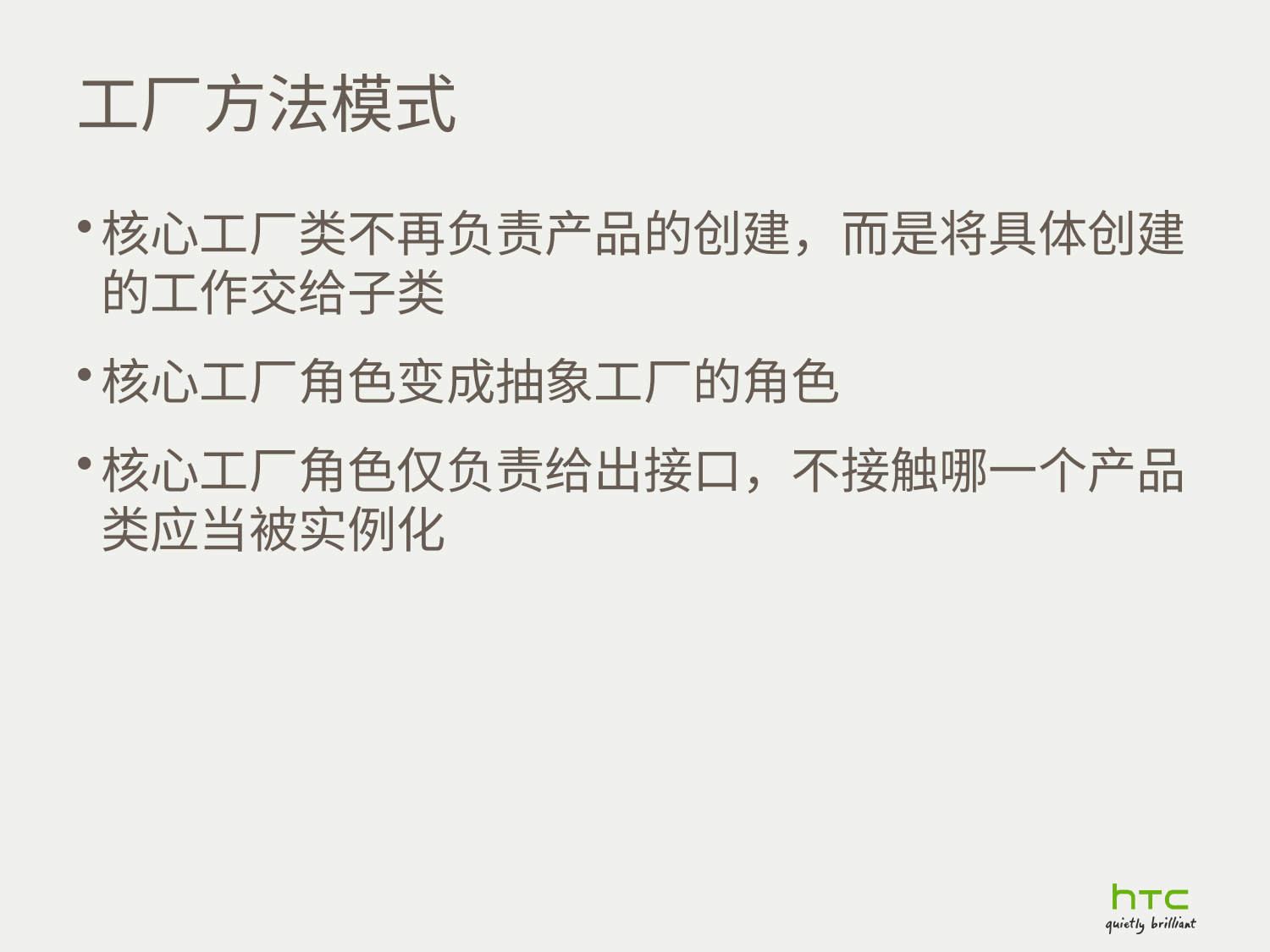

# 工厂方法模式
核心工厂类不再负责产品的创建，而是将具体创建的工作交给子类
核心工厂角色变成抽象工厂的角色
核心工厂角色仅负责给出接口，不接触哪一个产品类应当被实例化